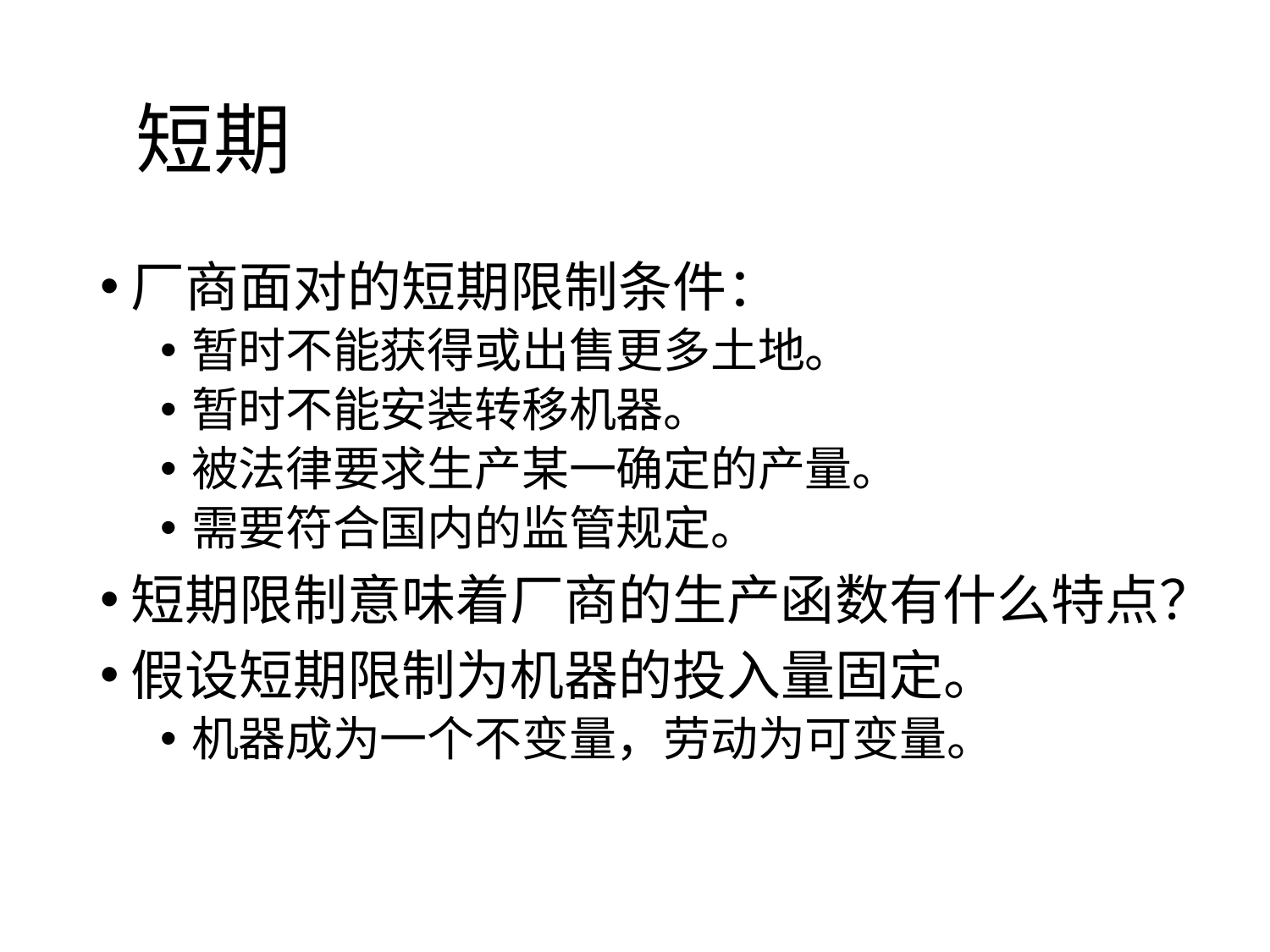

# 短期
厂商面对的短期限制条件：
暂时不能获得或出售更多土地。
暂时不能安装转移机器。
被法律要求生产某一确定的产量。
需要符合国内的监管规定。
短期限制意味着厂商的生产函数有什么特点？
假设短期限制为机器的投入量固定。
机器成为一个不变量，劳动为可变量。